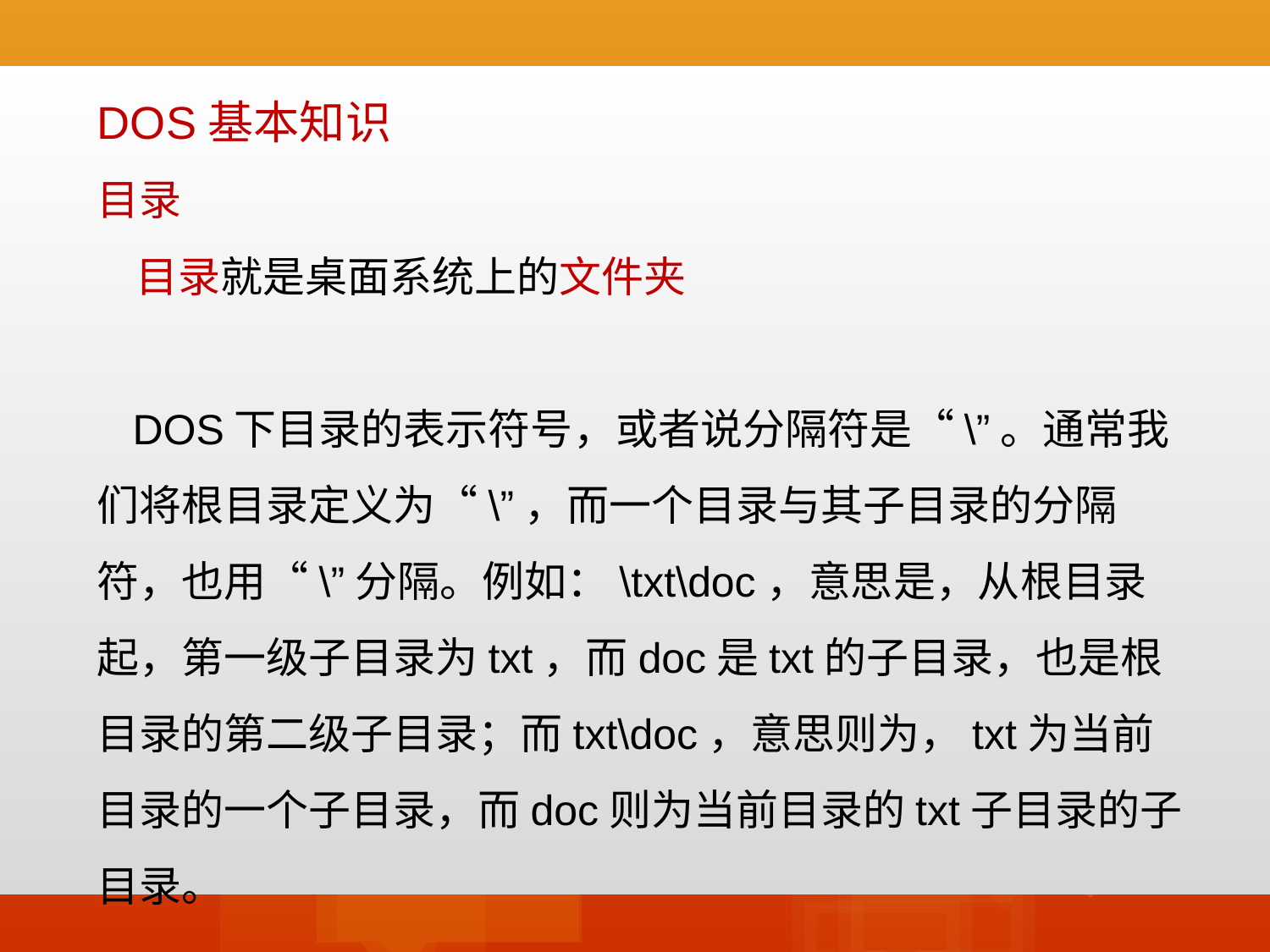

DOS基本知识
目录
   目录就是桌面系统上的文件夹

   DOS下目录的表示符号，或者说分隔符是“\”。通常我们将根目录定义为“\”，而一个目录与其子目录的分隔符，也用“\”分隔。例如：\txt\doc，意思是，从根目录起，第一级子目录为txt，而doc是txt的子目录，也是根目录的第二级子目录；而txt\doc，意思则为，txt为当前目录的一个子目录，而doc则为当前目录的txt子目录的子目录。